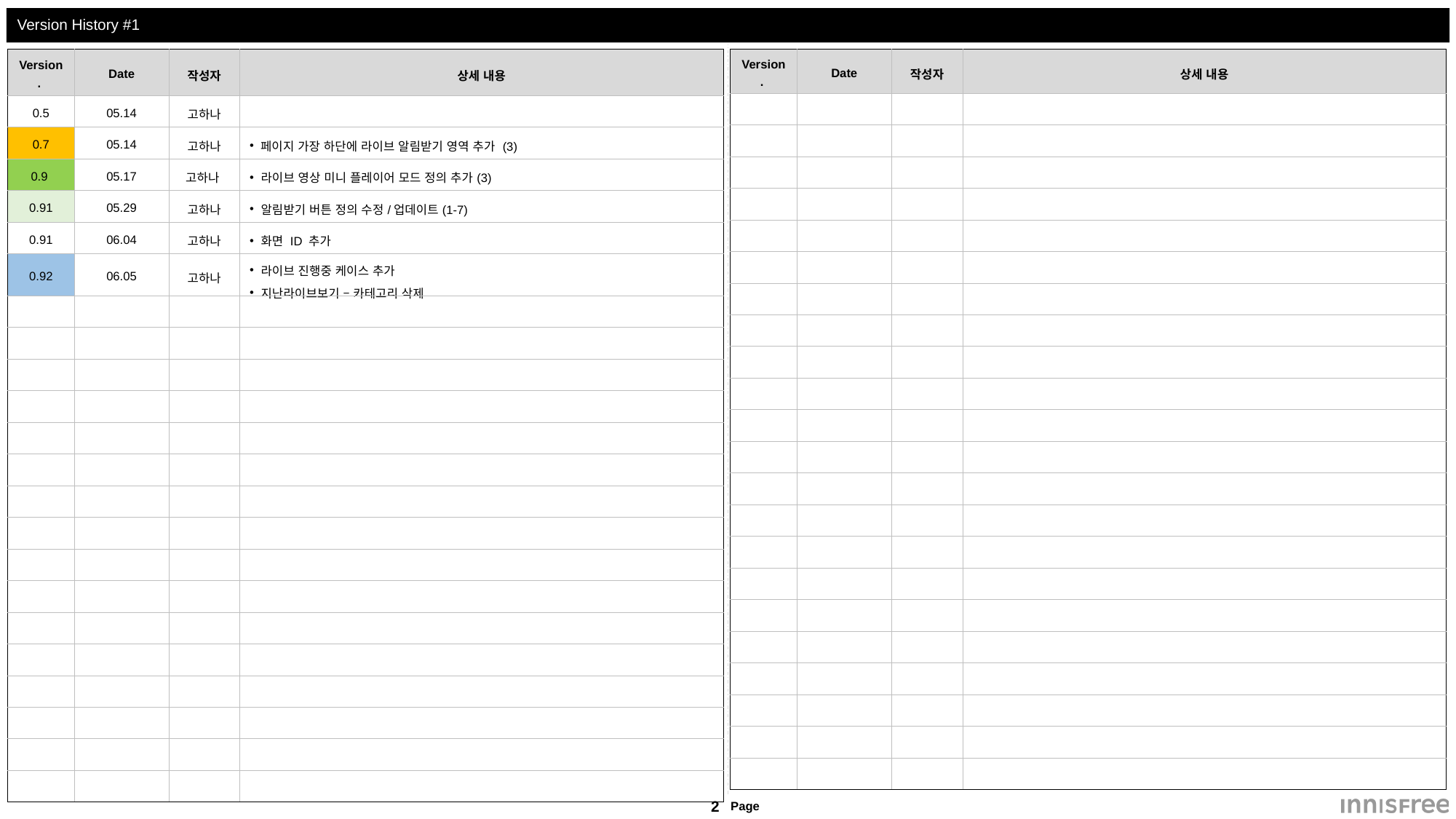

# Version History #1
| Version. | Date | 작성자 | 상세 내용 |
| --- | --- | --- | --- |
| 0.5 | 05.14 | 고하나 |  |
| 0.7 | 05.14 | 고하나 | 페이지 가장 하단에 라이브 알림받기 영역 추가 (3) |
| 0.9 | 05.17 | 고하나 | 라이브 영상 미니 플레이어 모드 정의 추가(3) |
| 0.91 | 05.29 | 고하나 | 알림받기 버튼 정의 수정/업데이트(1-7) |
| 0.91 | 06.04 | 고하나 | 화면 ID 추가 |
| 0.92 | 06.05 | 고하나 | 라이브 진행중 케이스 추가 지난라이브보기 – 카테고리 삭제 |
|  |  |  |  |
|  |  |  |  |
|  |  |  |  |
|  |  |  |  |
|  |  |  |  |
|  |  |  |  |
|  |  |  |  |
|  |  |  |  |
|  |  |  |  |
|  |  |  |  |
|  |  |  |  |
|  |  |  |  |
|  |  |  |  |
|  |  |  |  |
|  |  |  |  |
|  |  |  |  |
| Version. | Date | 작성자 | 상세 내용 |
| --- | --- | --- | --- |
|  |  |  |  |
|  |  |  |  |
|  |  |  |  |
|  |  |  |  |
|  |  |  |  |
|  |  |  |  |
|  |  |  |  |
|  |  |  |  |
|  |  |  |  |
|  |  |  |  |
|  |  |  |  |
|  |  |  |  |
|  |  |  |  |
|  |  |  |  |
|  |  |  |  |
|  |  |  |  |
|  |  |  |  |
|  |  |  |  |
|  |  |  |  |
|  |  |  |  |
|  |  |  |  |
|  |  |  |  |